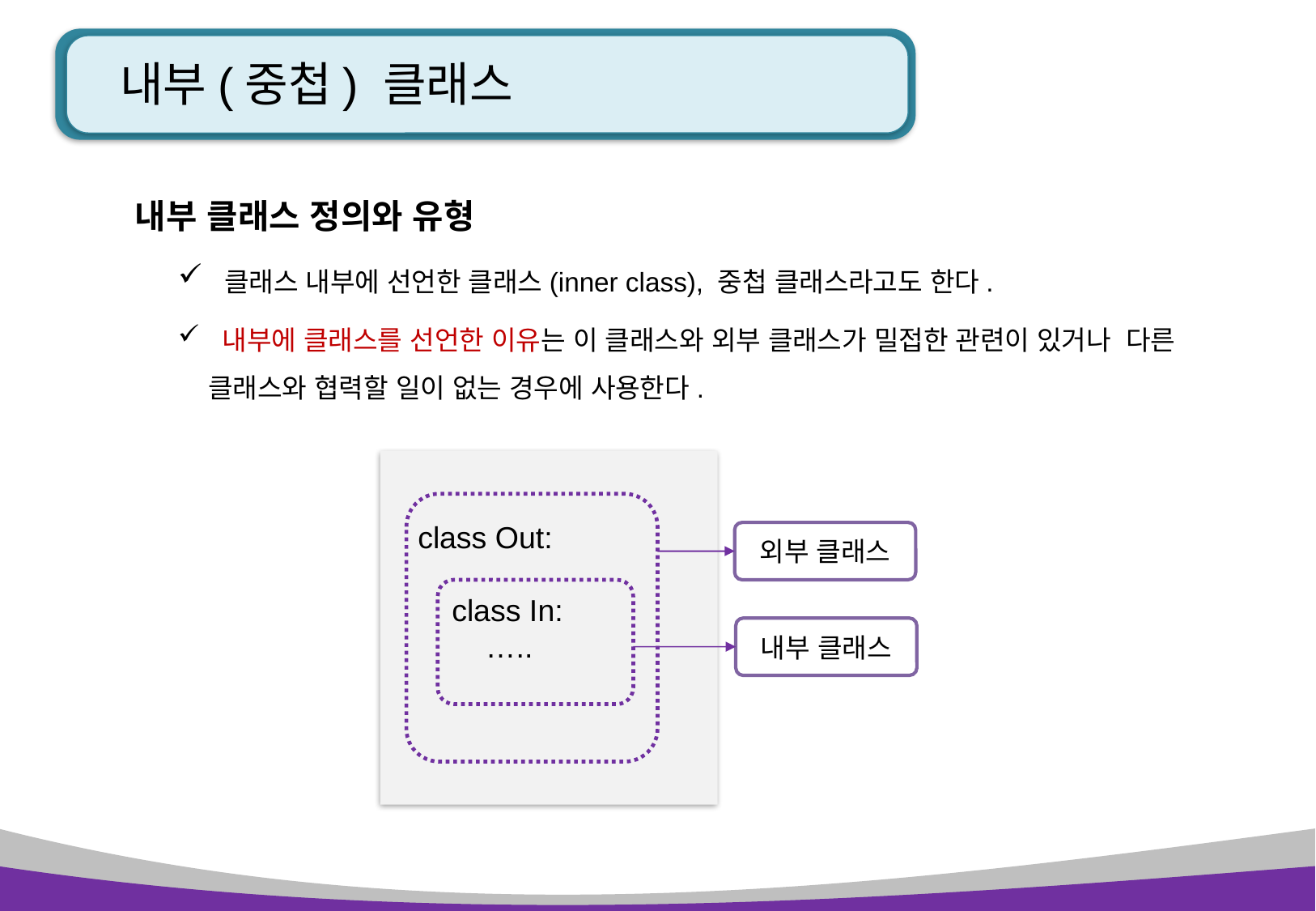

# 내부(중첩) 클래스
 내부 클래스 정의와 유형
 클래스 내부에 선언한 클래스(inner class), 중첩 클래스라고도 한다.
 내부에 클래스를 선언한 이유는 이 클래스와 외부 클래스가 밀접한 관련이 있거나  다른 클래스와 협력할 일이 없는 경우에 사용한다.

   class Out:

       class In:
           …..

외부 클래스

내부 클래스
61